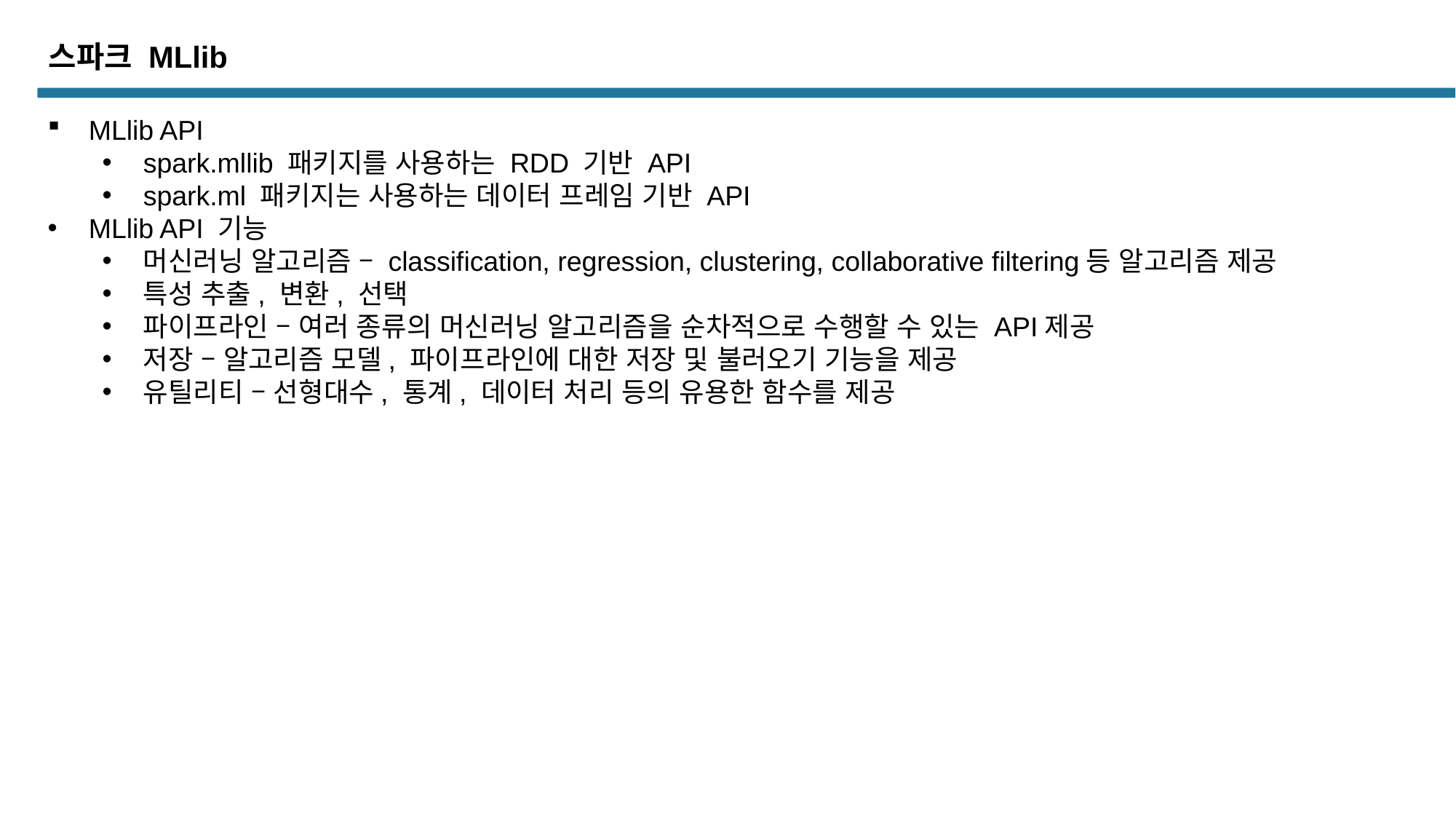

스파크 MLlib
MLlib API
spark.mllib 패키지를 사용하는 RDD 기반 API
spark.ml 패키지는 사용하는 데이터 프레임 기반 API
MLlib API 기능
머신러닝 알고리즘 – classification, regression, clustering, collaborative filtering등 알고리즘 제공
특성 추출, 변환, 선택
파이프라인 – 여러 종류의 머신러닝 알고리즘을 순차적으로 수행할 수 있는 API제공
저장 – 알고리즘 모델, 파이프라인에 대한 저장 및 불러오기 기능을 제공
유틸리티 – 선형대수, 통계, 데이터 처리 등의 유용한 함수를 제공